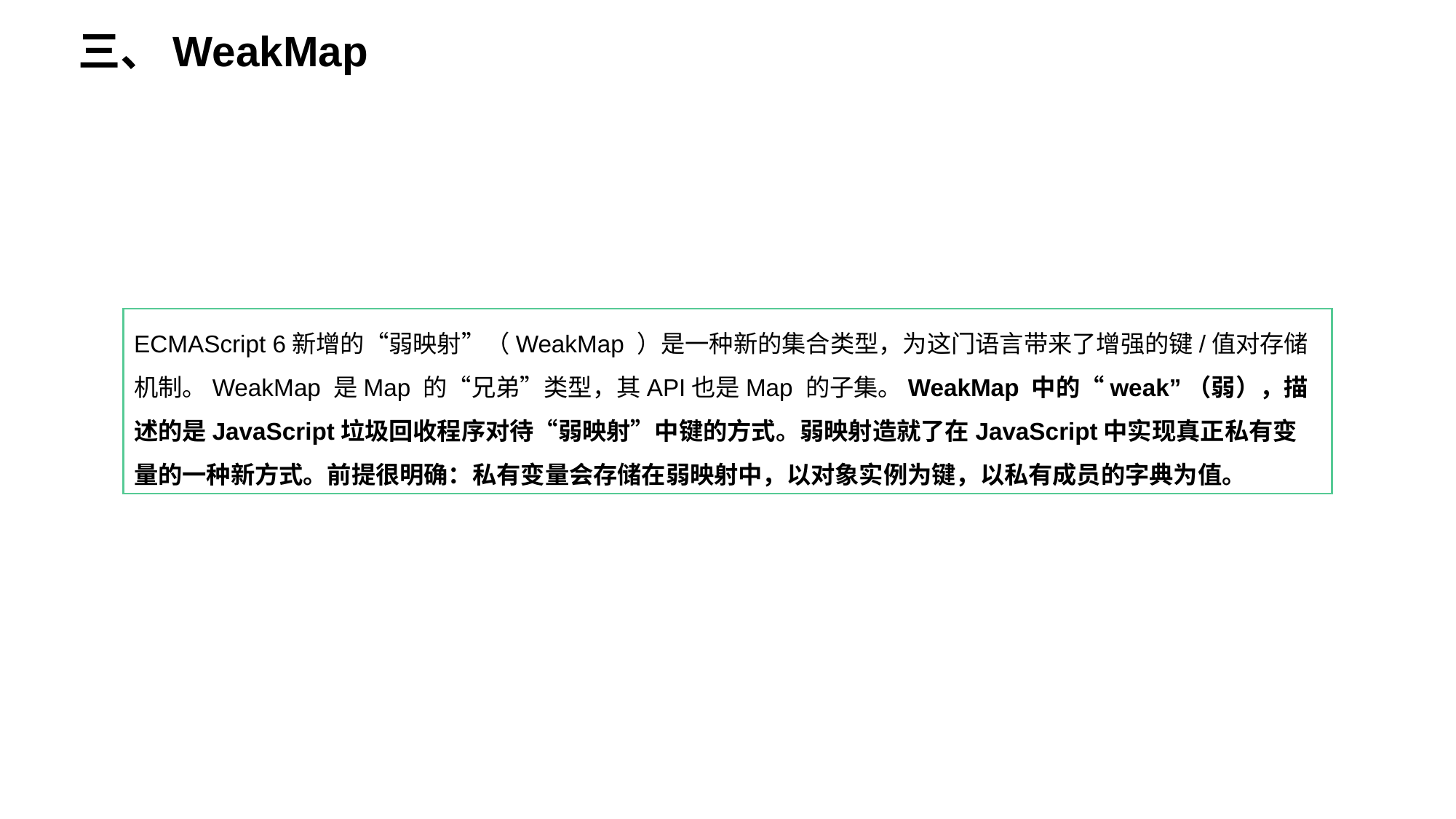

三、WeakMap
ECMAScript 6新增的“弱映射”（WeakMap ）是一种新的集合类型，为这门语言带来了增强的键/值对存储机制。WeakMap 是Map 的“兄弟”类型，其API也是Map 的子集。WeakMap 中的“weak”（弱），描述的是JavaScript垃圾回收程序对待“弱映射”中键的方式。弱映射造就了在JavaScript中实现真正私有变量的一种新方式。前提很明确：私有变量会存储在弱映射中，以对象实例为键，以私有成员的字典为值。